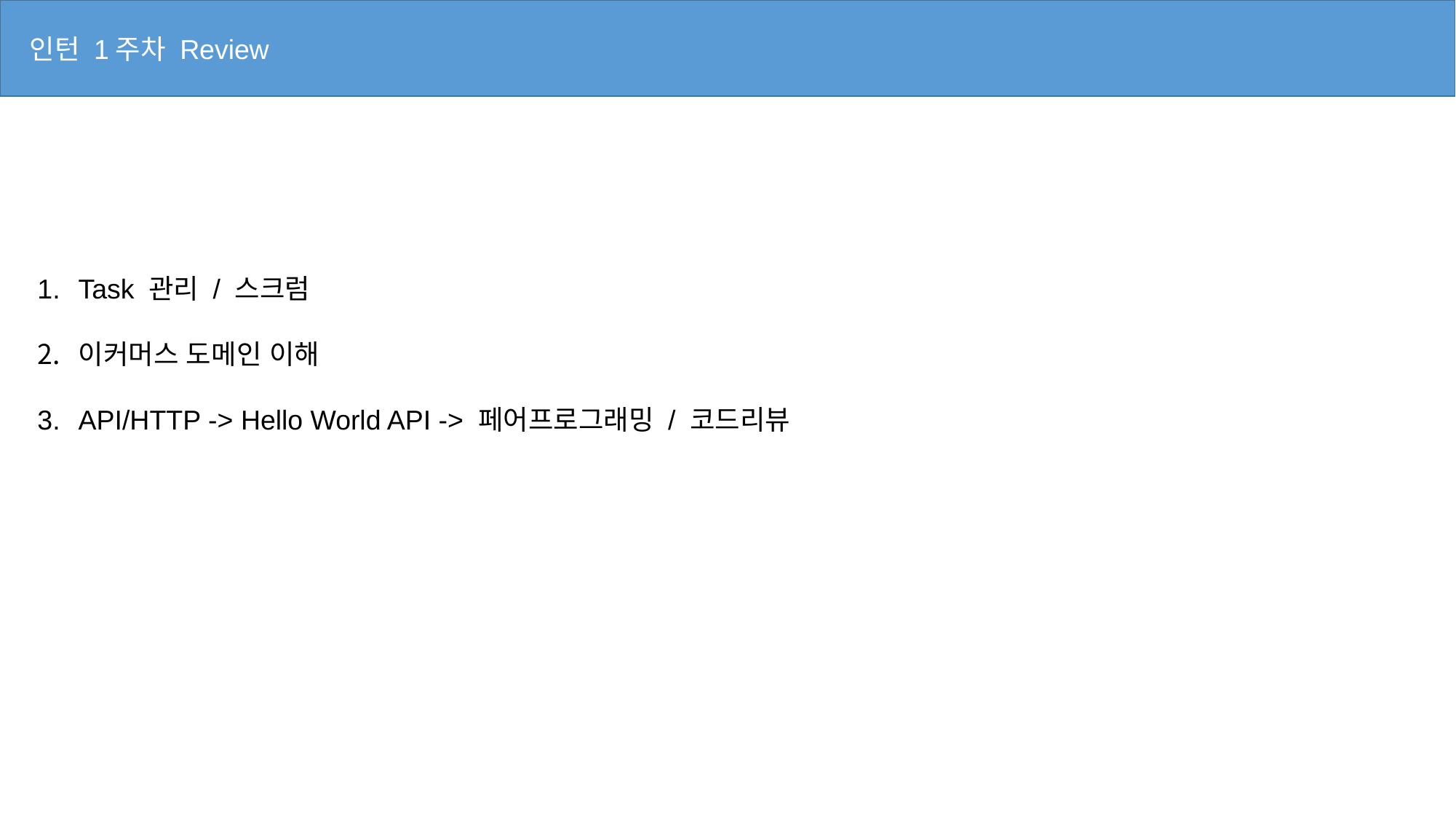

인턴 1주차 Review
Task 관리 / 스크럼

이커머스 도메인 이해

API/HTTP -> Hello World API -> 페어프로그래밍 / 코드리뷰